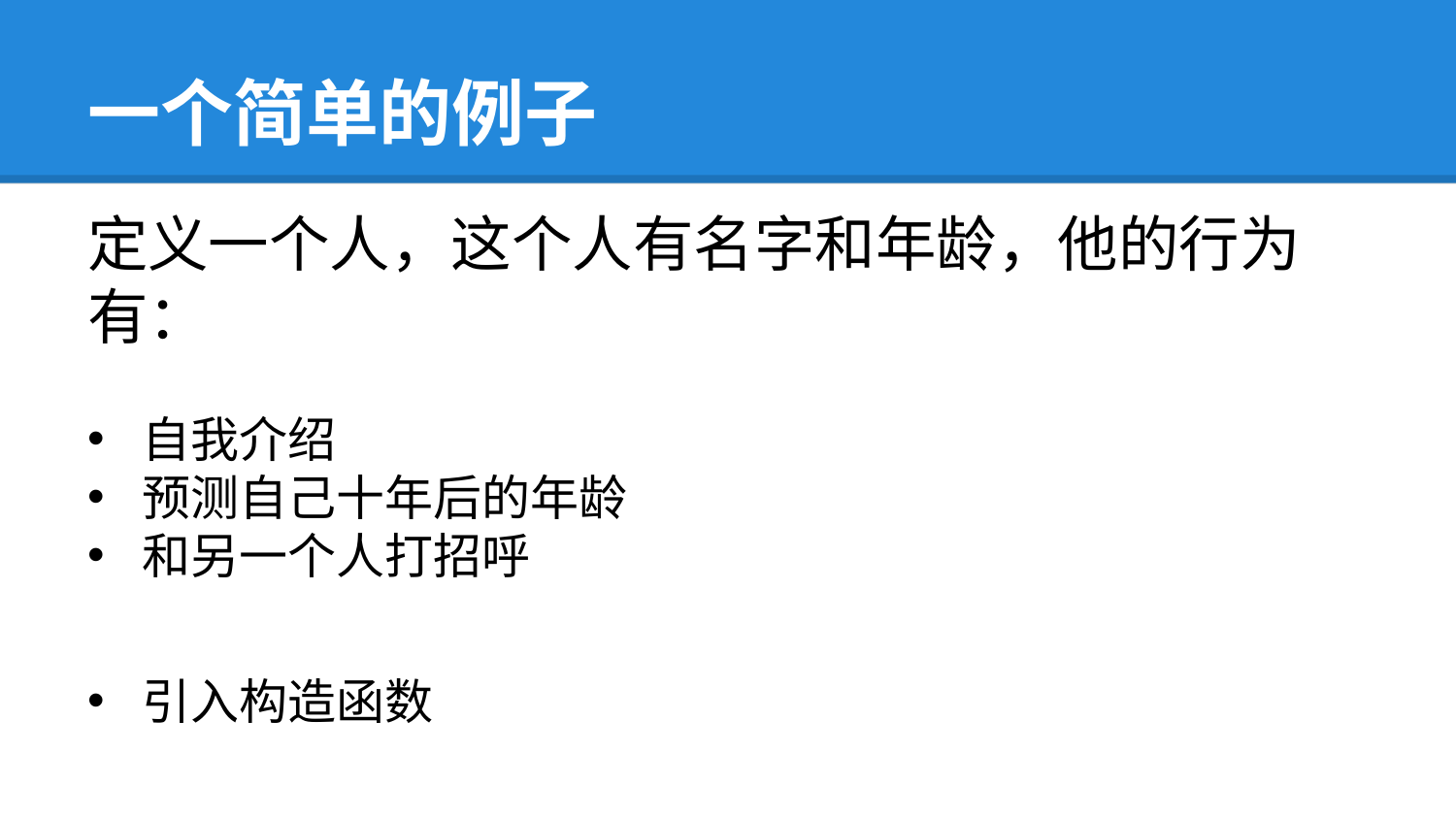

# 一个简单的例子
定义一个人，这个人有名字和年龄，他的行为有：

自我介绍
预测自己十年后的年龄
和另一个人打招呼

引入构造函数